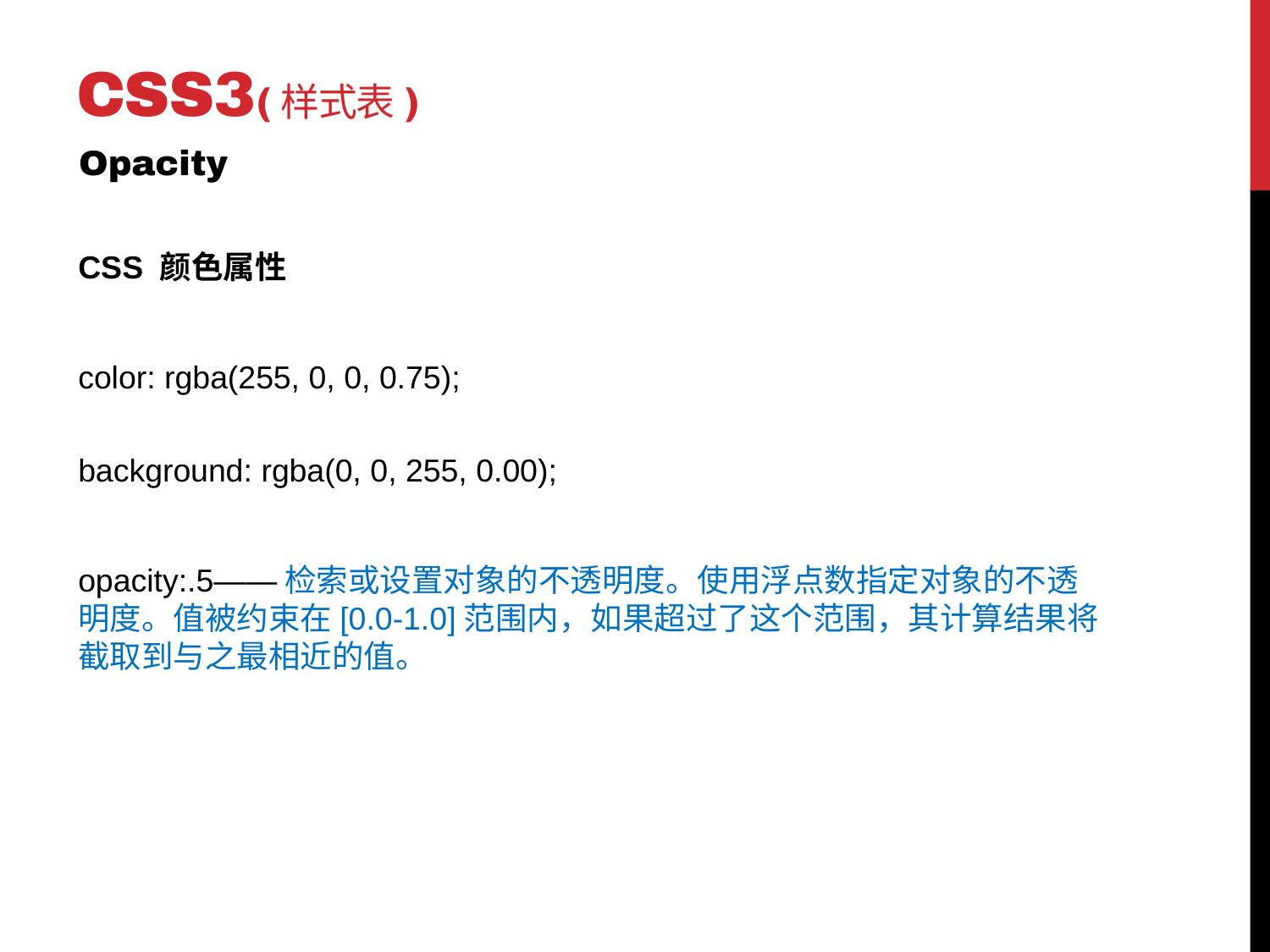

# CSS3(样式表)
Opacity
CSS 颜色属性

color: rgba(255, 0, 0, 0.75);
background: rgba(0, 0, 255, 0.00);

opacity:.5——检索或设置对象的不透明度。使用浮点数指定对象的不透明度。值被约束在[0.0-1.0]范围内，如果超过了这个范围，其计算结果将截取到与之最相近的值。